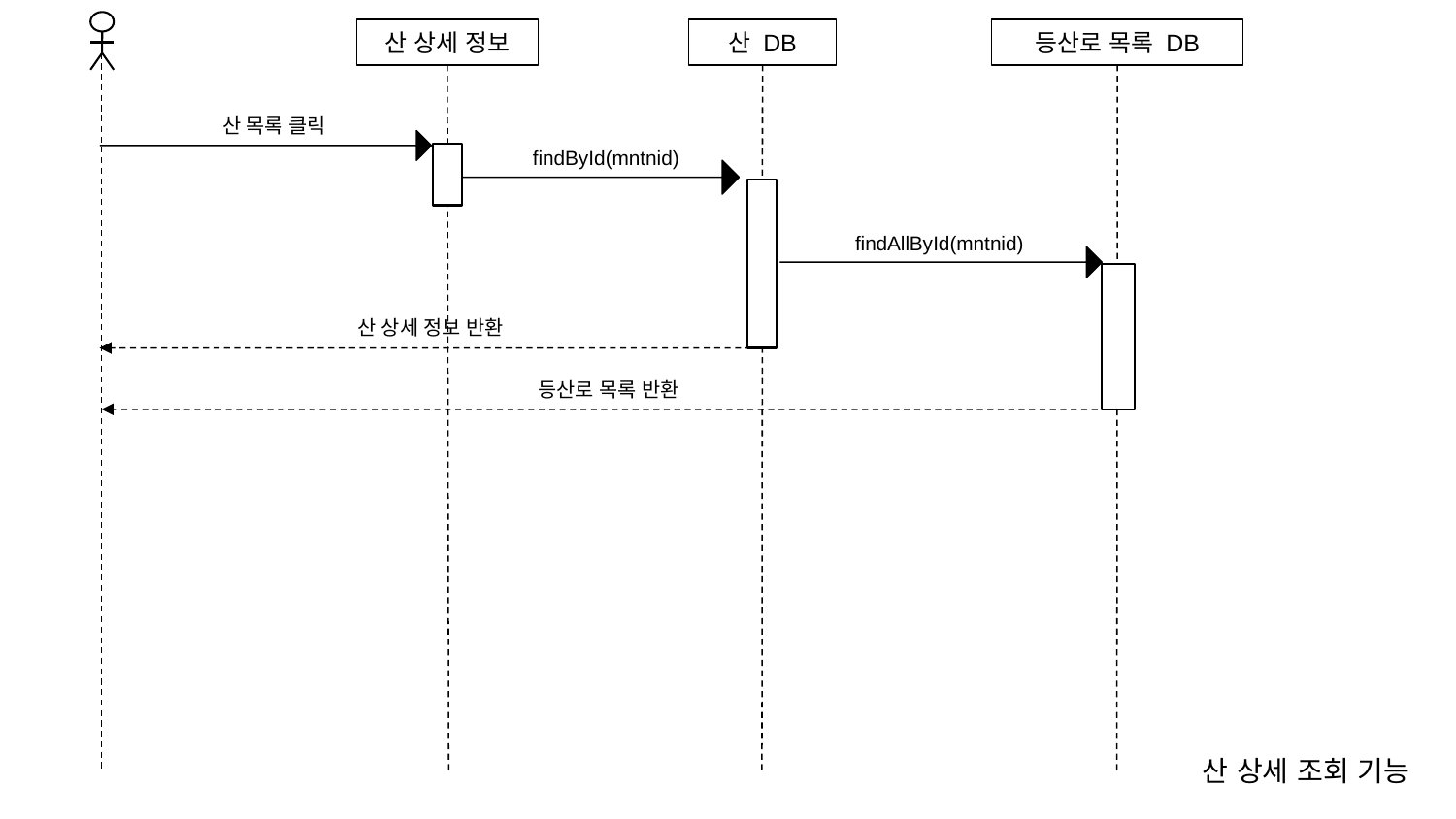

산 상세 정보
산 DB
등산로 목록 DB
산 목록 클릭

findById(mntnid)

findAllById(mntnid)

산 상세 정보 반환
등산로 목록 반환
산 상세 조회 기능